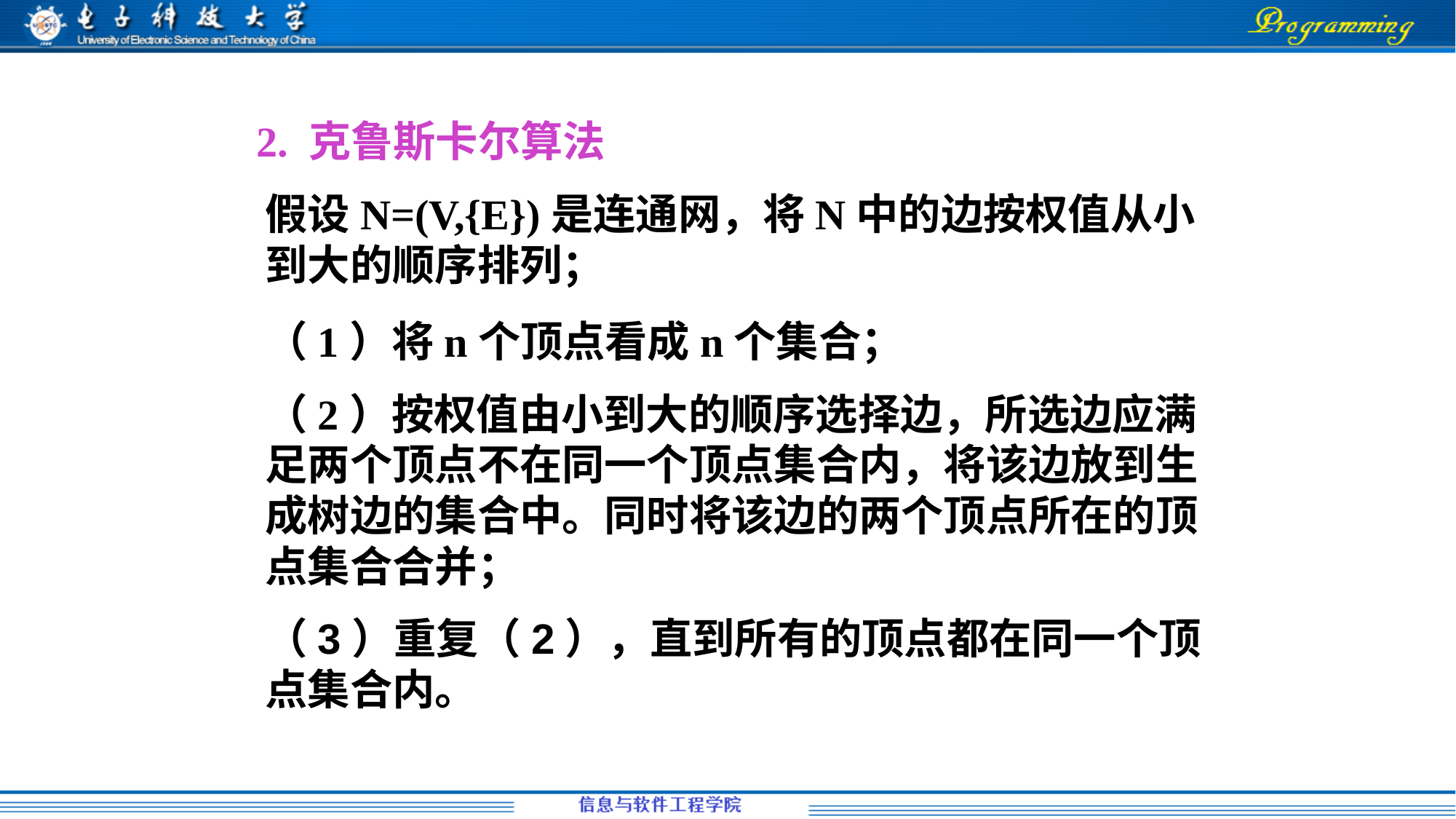

2. 克鲁斯卡尔算法
假设N=(V,{E})是连通网，将N中的边按权值从小到大的顺序排列；
（1）将n个顶点看成n个集合；
（2）按权值由小到大的顺序选择边，所选边应满足两个顶点不在同一个顶点集合内，将该边放到生成树边的集合中。同时将该边的两个顶点所在的顶点集合合并；
（3）重复（2），直到所有的顶点都在同一个顶点集合内。